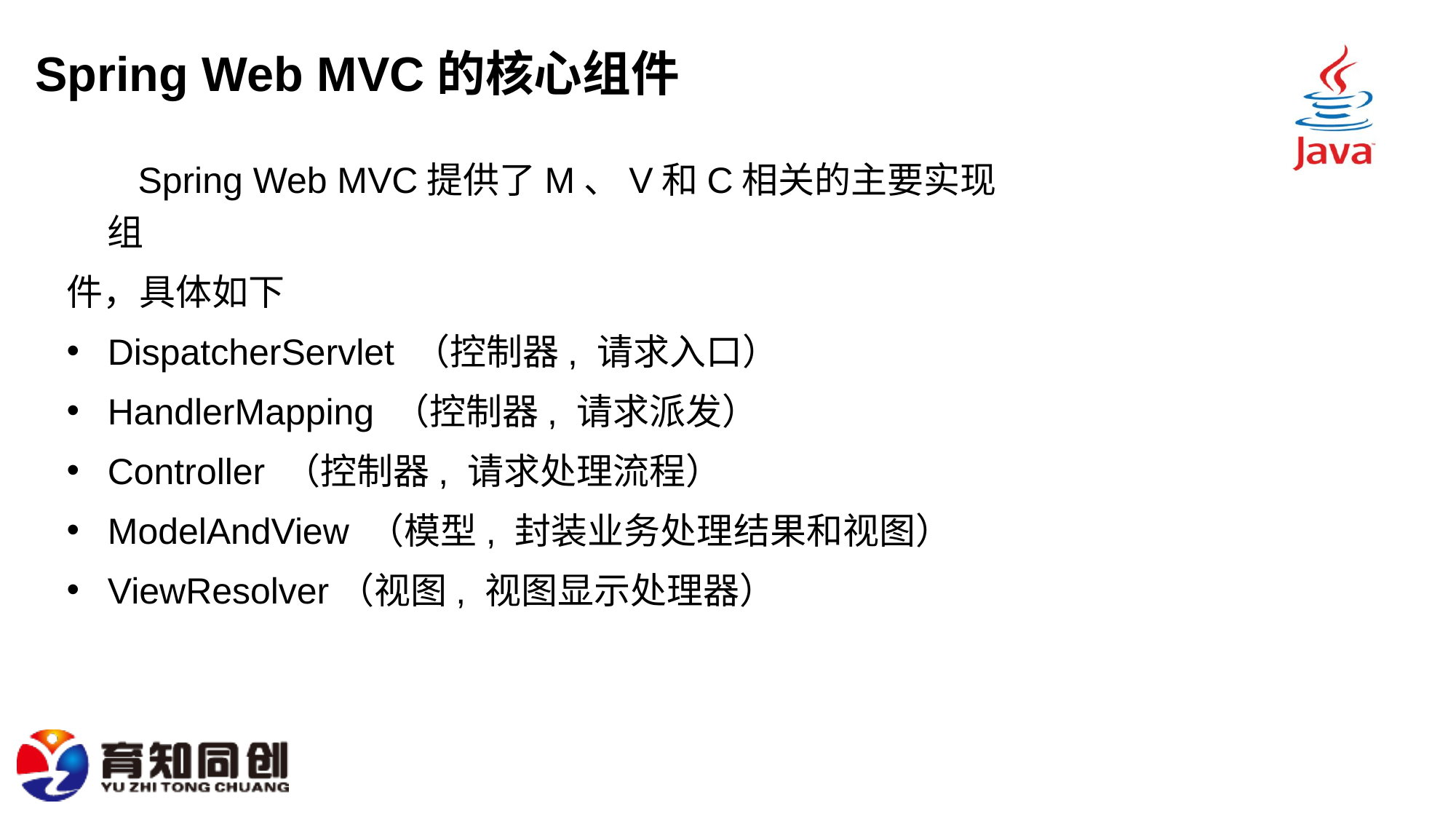

# Spring Web MVC的核心组件
       Spring Web MVC提供了M、V和C相关的主要实现组
件，具体如下
DispatcherServlet （控制器, 请求入口）
HandlerMapping （控制器, 请求派发）
Controller （控制器, 请求处理流程）
ModelAndView （模型, 封装业务处理结果和视图）
ViewResolver（视图, 视图显示处理器）